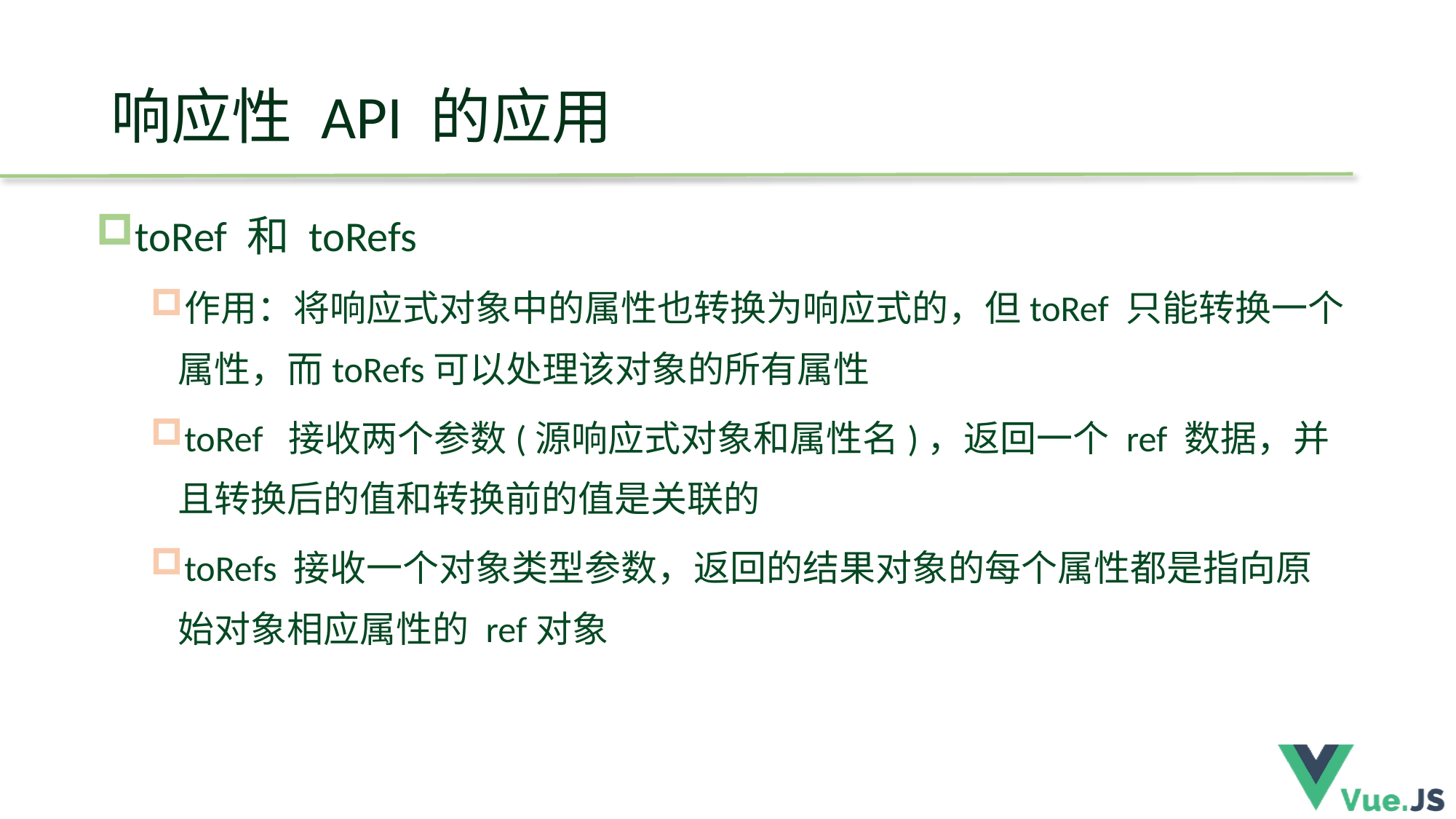

# 响应性 API 的应用
toRef 和 toRefs
作用：将响应式对象中的属性也转换为响应式的，但toRef 只能转换一个属性，而toRefs可以处理该对象的所有属性
toRef  接收两个参数(源响应式对象和属性名)，返回一个 ref 数据，并且转换后的值和转换前的值是关联的
toRefs 接收一个对象类型参数，返回的结果对象的每个属性都是指向原始对象相应属性的 ref对象